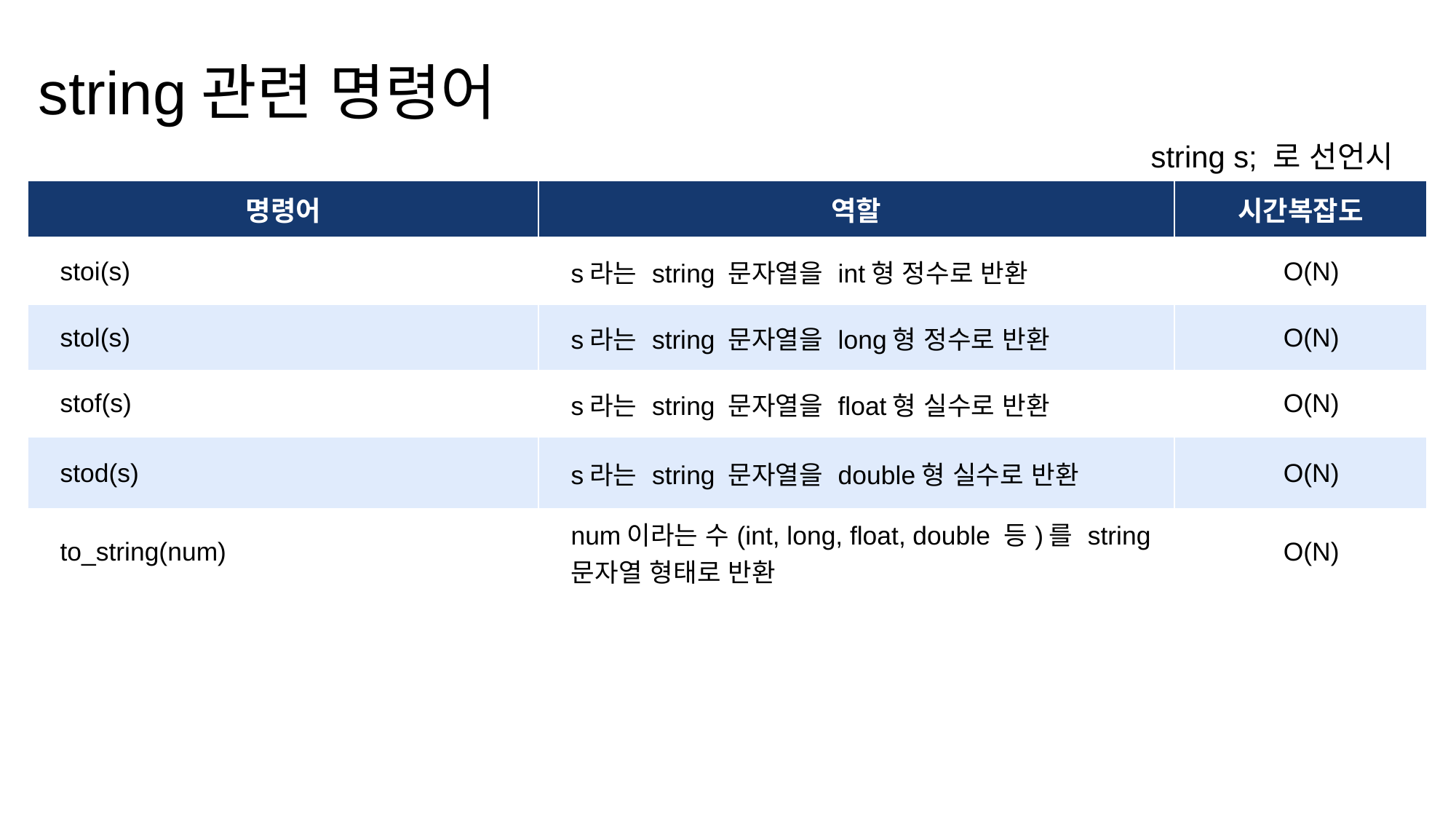

string관련 명령어
string s; 로 선언시
| 명령어 | 역할 | 시간복잡도 |
| --- | --- | --- |
| stoi(s) | s라는 string 문자열을 int형 정수로 반환 | O(N) |
| stol(s) | s라는 string 문자열을 long형 정수로 반환 | O(N) |
| stof(s) | s라는 string 문자열을 float형 실수로 반환 | O(N) |
| stod(s) | s라는 string 문자열을 double형 실수로 반환 | O(N) |
| to\_string(num) | num이라는 수(int, long, float, double 등)를 string 문자열 형태로 반환 | O(N) |